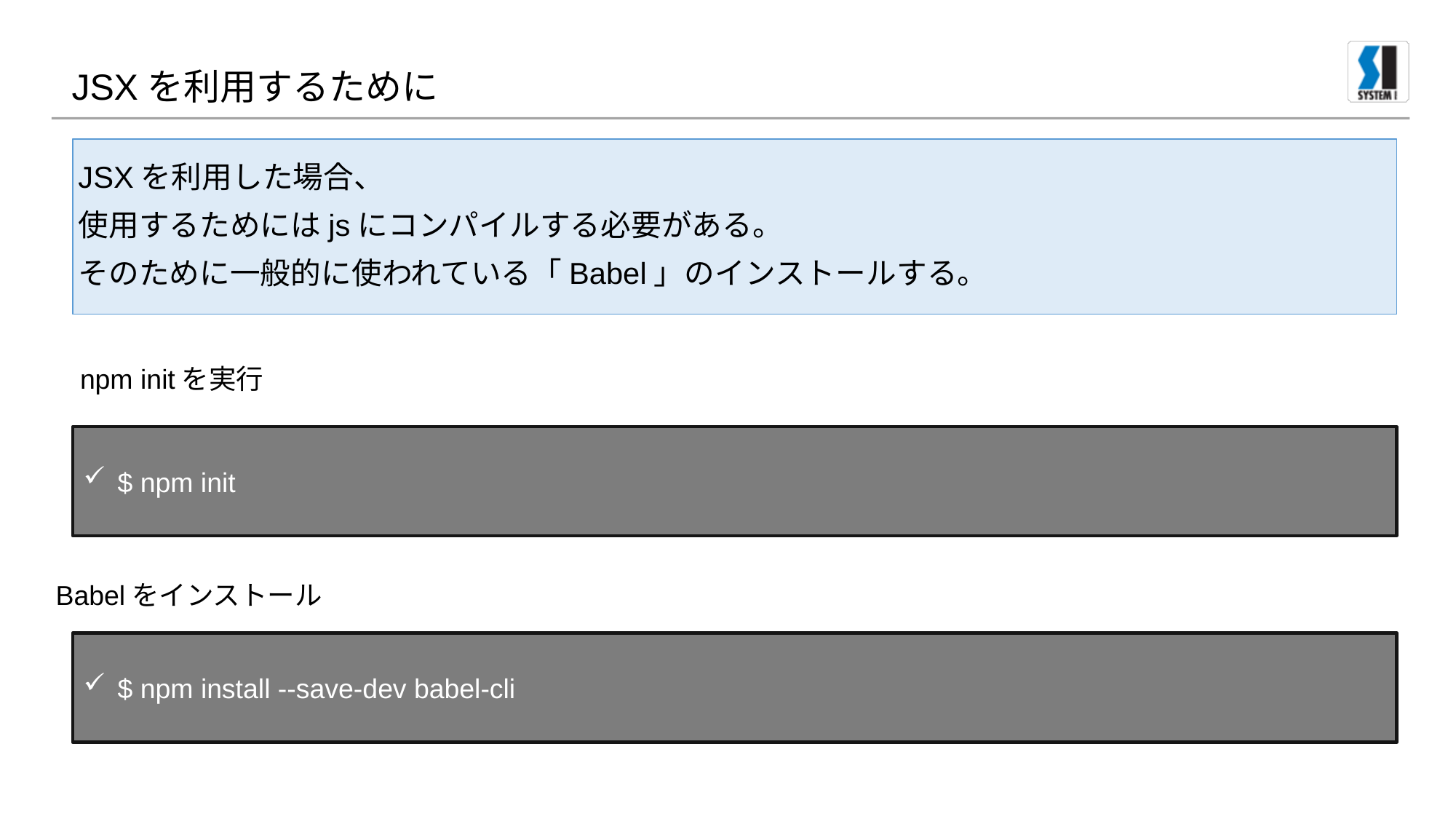

# JSXを利用するために
JSXを利用した場合、
使用するためにはjsにコンパイルする必要がある。
そのために一般的に使われている「Babel」のインストールする。
npm initを実行
$ npm init
Babelをインストール
$ npm install --save-dev babel-cli